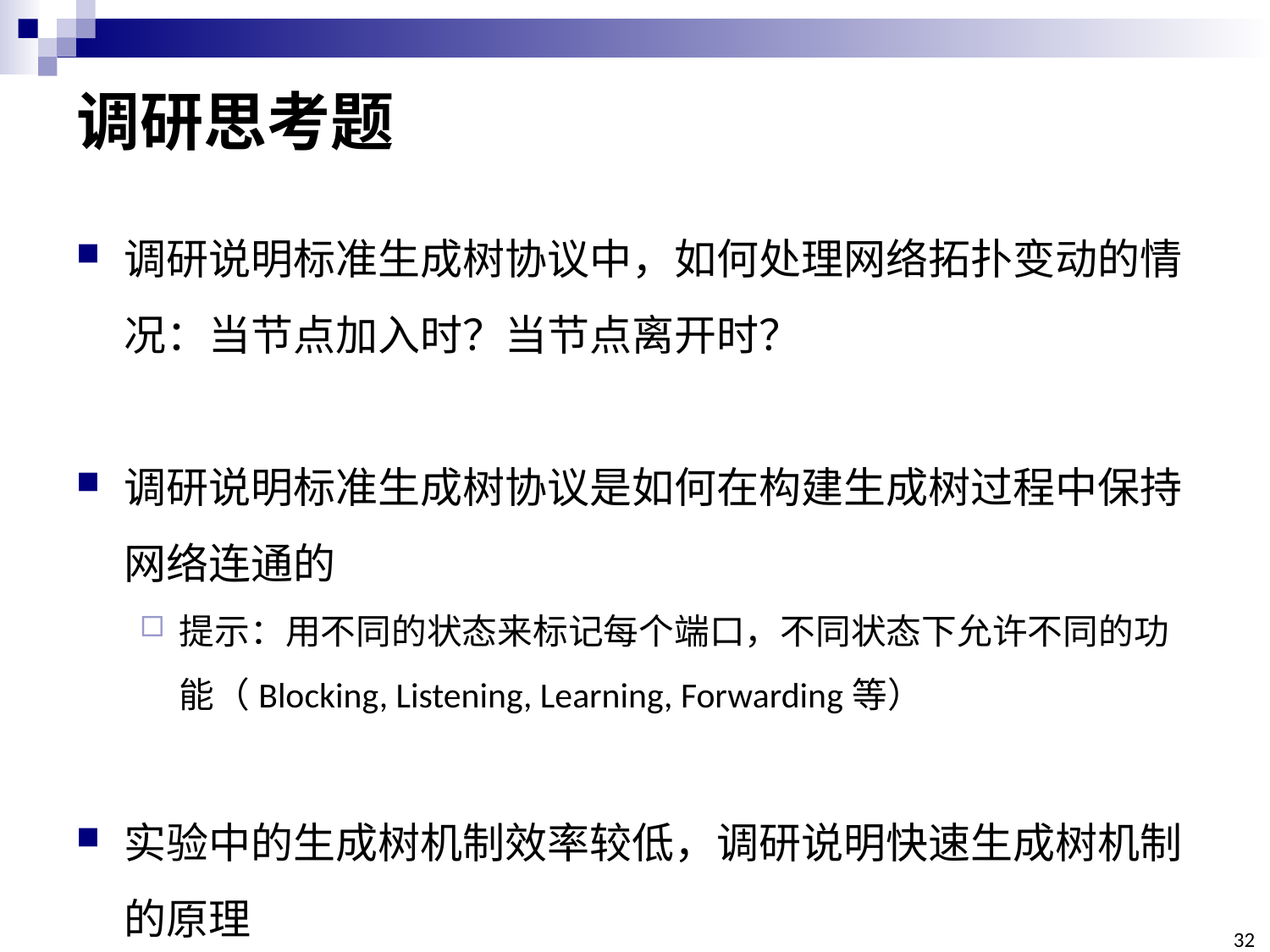

# 调研思考题
调研说明标准生成树协议中，如何处理网络拓扑变动的情况：当节点加入时？当节点离开时？

调研说明标准生成树协议是如何在构建生成树过程中保持网络连通的
提示：用不同的状态来标记每个端口，不同状态下允许不同的功能（Blocking, Listening, Learning, Forwarding等）

实验中的生成树机制效率较低，调研说明快速生成树机制的原理
32